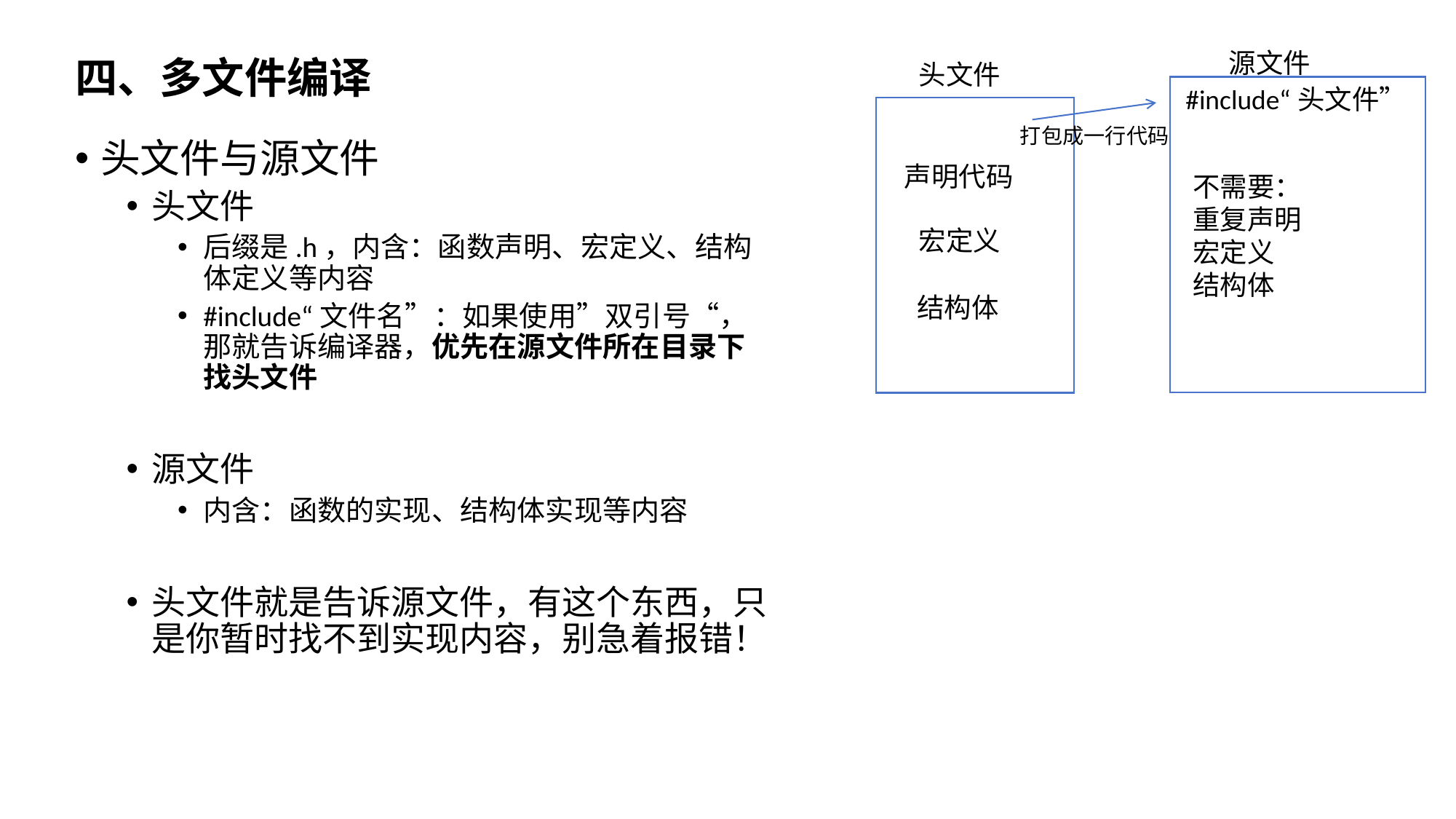

源文件
四、多文件编译
头文件

#include“头文件”

打包成一行代码
头文件与源文件
头文件
后缀是.h，内含：函数声明、宏定义、结构体定义等内容
#include“文件名”：如果使用”双引号“，那就告诉编译器，优先在源文件所在目录下找头文件

源文件
内含：函数的实现、结构体实现等内容

头文件就是告诉源文件，有这个东西，只是你暂时找不到实现内容，别急着报错！
声明代码
不需要：
重复声明
宏定义
结构体
宏定义
结构体